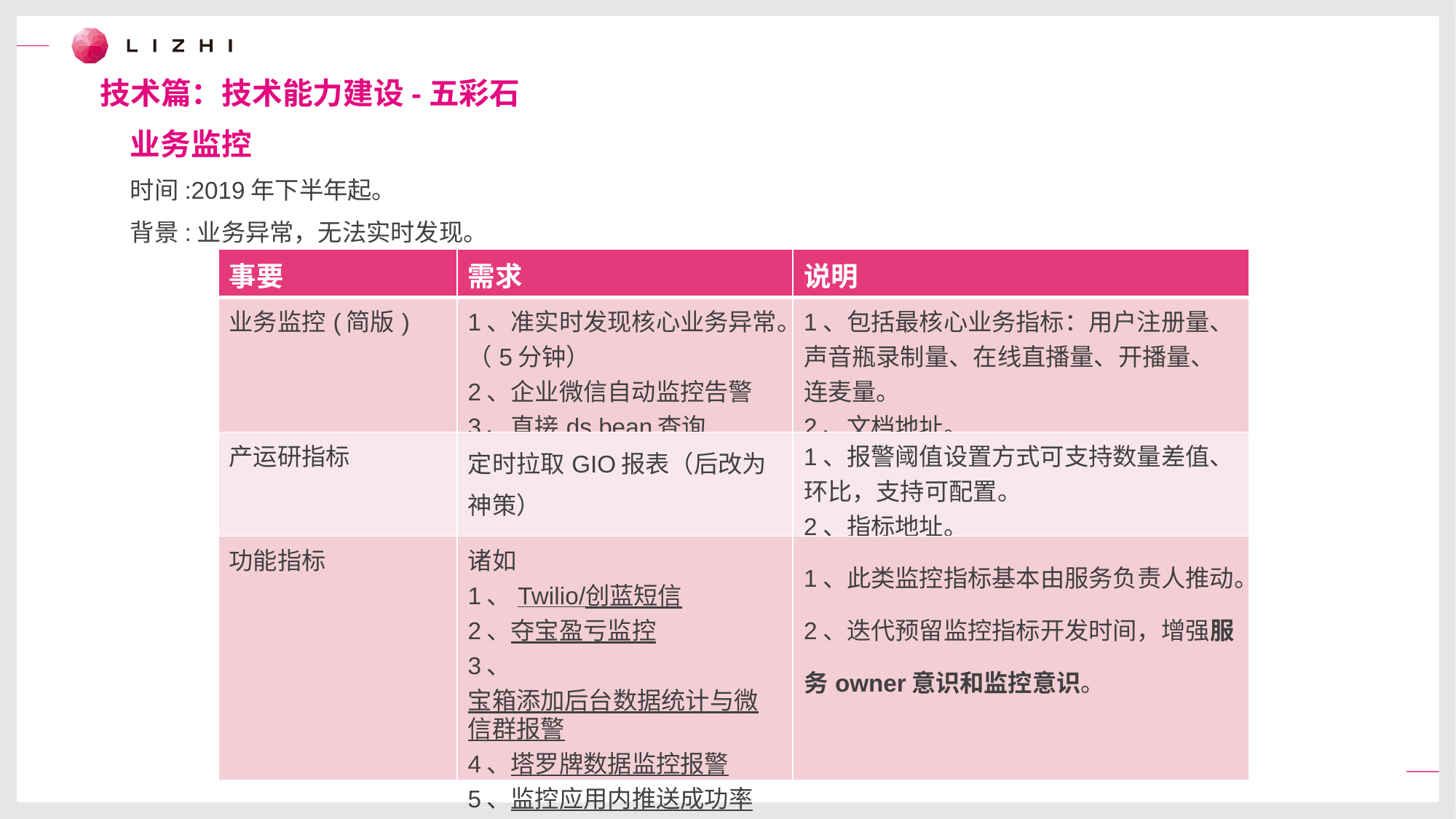

技术篇：技术能力建设-五彩石
业务监控
时间:2019年下半年起。
背景:业务异常，无法实时发现。
| 事要 | 需求 | 说明 |
| --- | --- | --- |
| 业务监控(简版) | 1、准实时发现核心业务异常。（5分钟） 2、企业微信自动监控告警 3、直接ds bean查询 | 1、包括最核心业务指标：用户注册量、声音瓶录制量、在线直播量、开播量、连麦量。 2、文档地址。 |
| 产运研指标 | 定时拉取GIO报表（后改为神策） | 1、报警阈值设置方式可支持数量差值、环比，支持可配置。 2、指标地址。 |
| 功能指标 | 诸如 1、Twilio/创蓝短信 2、夺宝盈亏监控 3、宝箱添加后台数据统计与微信群报警 4、塔罗牌数据监控报警 5、监控应用内推送成功率 | 1、此类监控指标基本由服务负责人推动。 2、迭代预留监控指标开发时间，增强服务owner意识和监控意识。 |